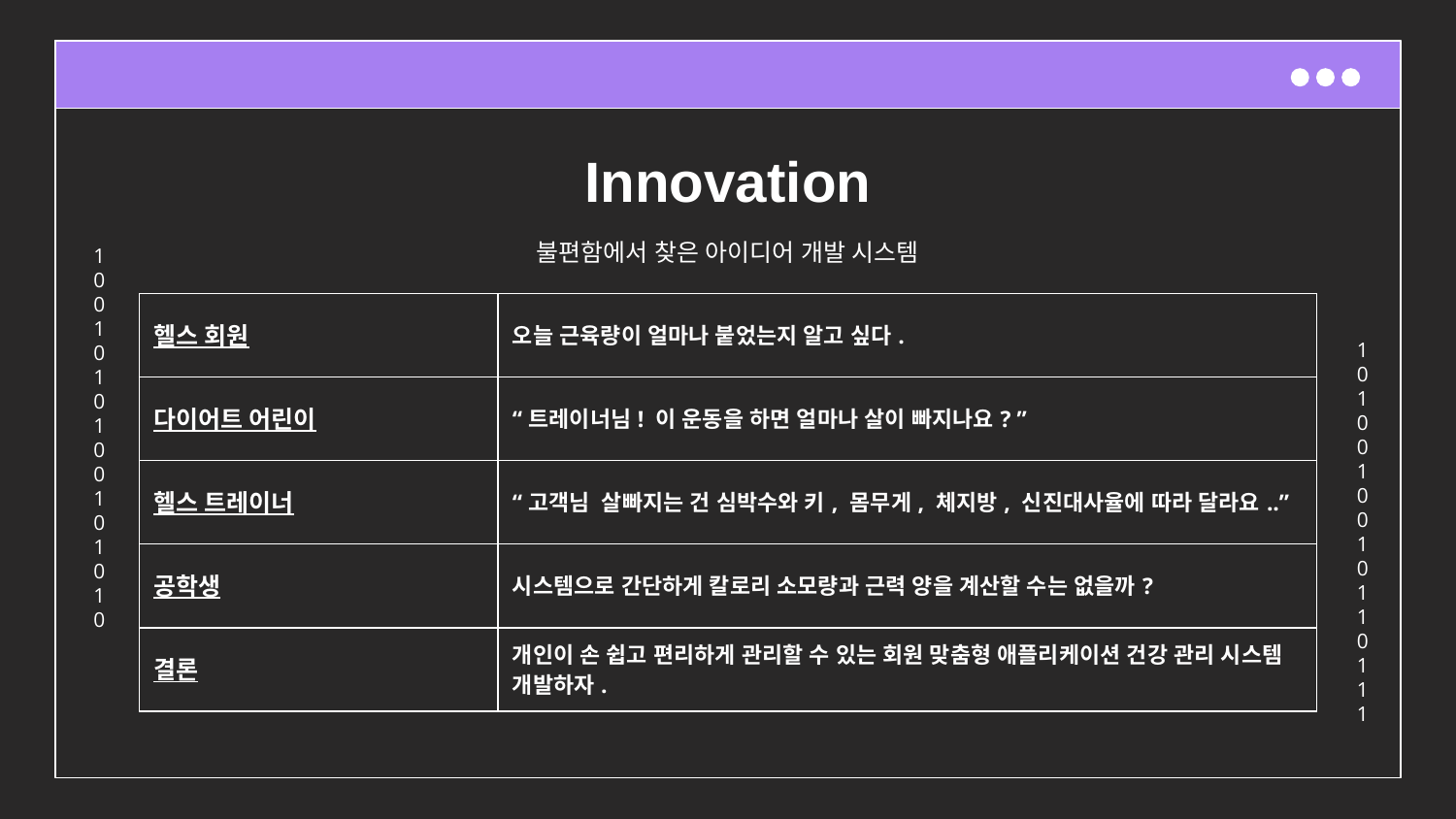

# Innovation
불편함에서 찾은 아이디어 개발 시스템
| 헬스 회원 | 오늘 근육량이 얼마나 붙었는지 알고 싶다. |
| --- | --- |
| 다이어트 어린이 | “트레이너님! 이 운동을 하면 얼마나 살이 빠지나요? ” |
| 헬스 트레이너 | “고객님 살빠지는 건 심박수와 키, 몸무게, 체지방, 신진대사율에 따라 달라요..” |
| 공학생 | 시스템으로 간단하게 칼로리 소모량과 근력 양을 계산할 수는 없을까? |
| 결론 | 개인이 손 쉽고 편리하게 관리할 수 있는 회원 맞춤형 애플리케이션 건강 관리 시스템 개발하자. |